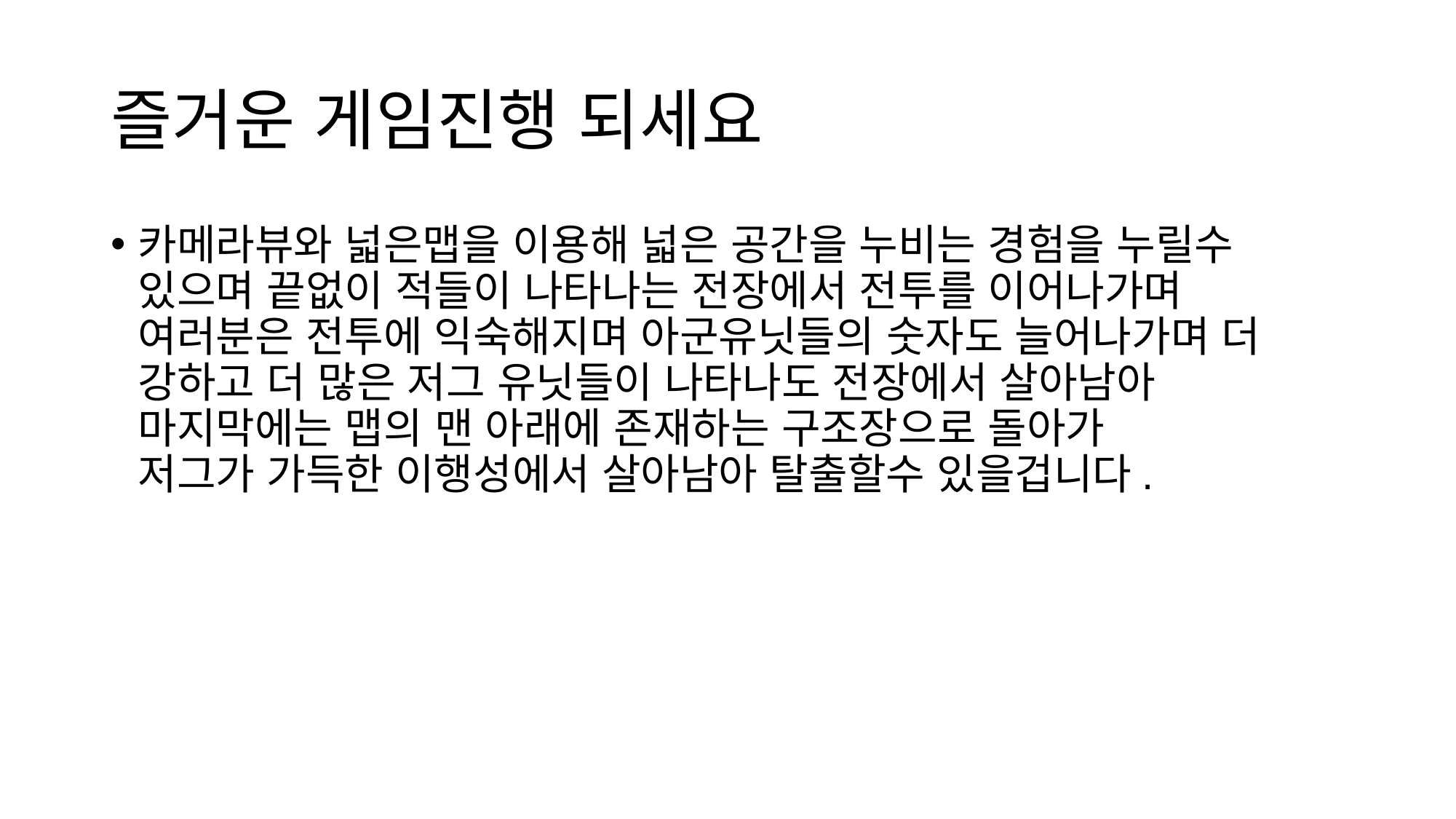

# 즐거운 게임진행 되세요
카메라뷰와 넓은맵을 이용해 넓은 공간을 누비는 경험을 누릴수 있으며 끝없이 적들이 나타나는 전장에서 전투를 이어나가며 여러분은 전투에 익숙해지며 아군유닛들의 숫자도 늘어나가며 더 강하고 더 많은 저그 유닛들이 나타나도 전장에서 살아남아 마지막에는 맵의 맨 아래에 존재하는 구조장으로 돌아가
저그가 가득한 이행성에서 살아남아 탈출할수 있을겁니다.